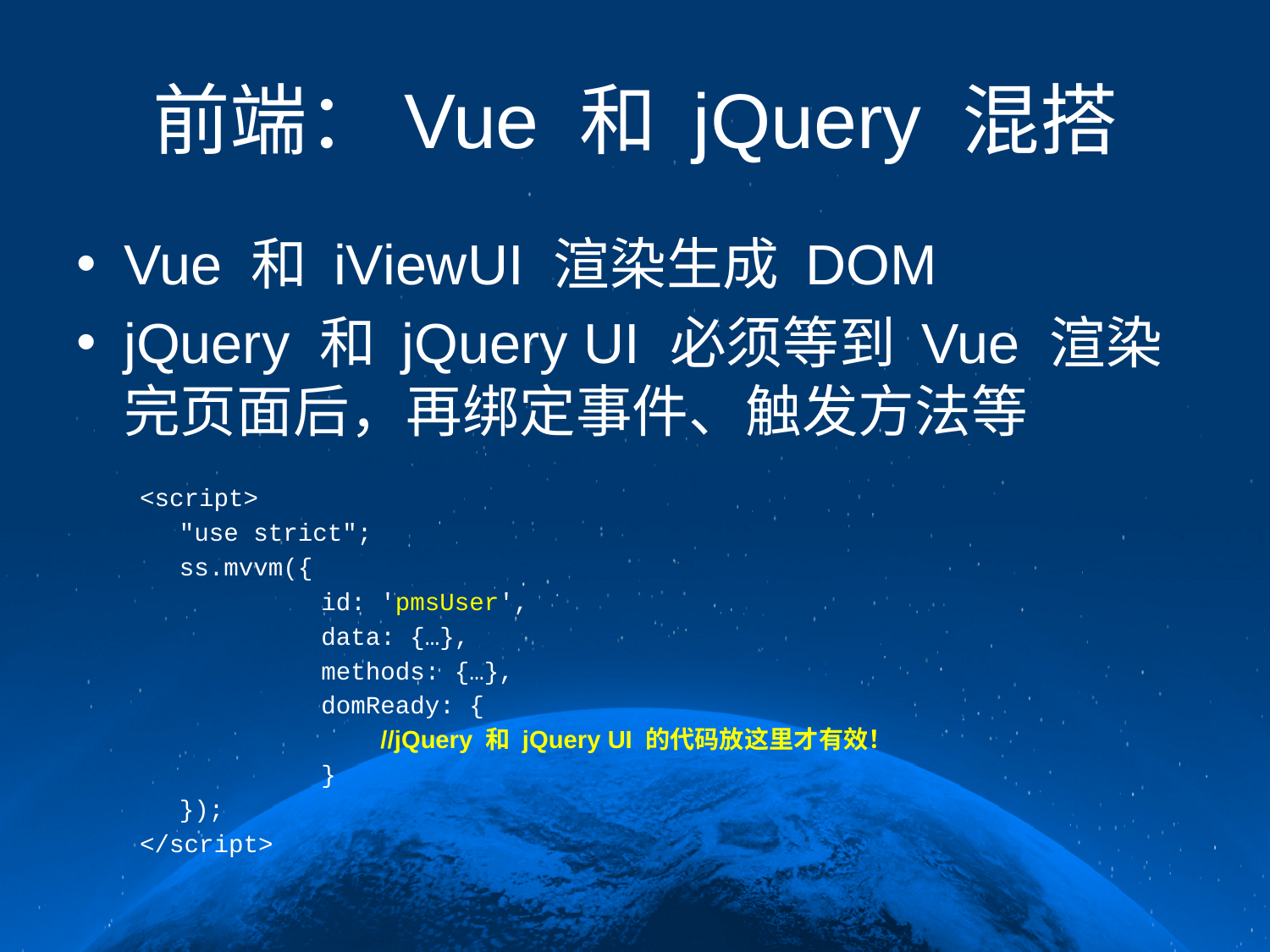

# 前端：Vue 和 jQuery 混搭
Vue 和 iViewUI 渲染生成 DOM
jQuery 和 jQuery UI 必须等到 Vue 渲染完页面后，再绑定事件、触发方法等

<script>
	"use strict";
	ss.mvvm({
   	 id: 'pmsUser',
   	 data: {…},
		 methods: {…},
		 domReady: {
		     //jQuery 和 jQuery UI 的代码放这里才有效！
		 }
	});
</script>